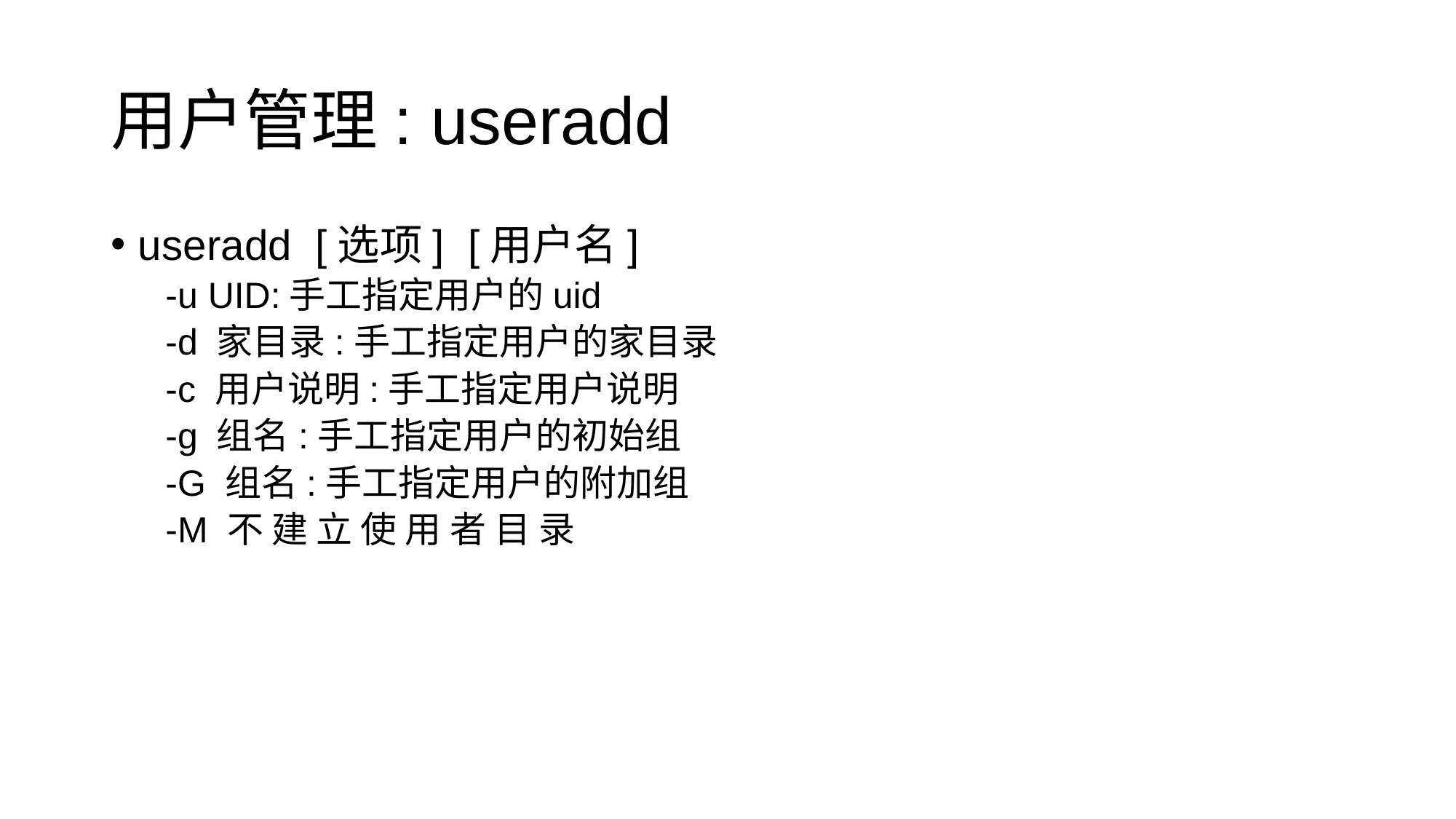

# 用户管理: useradd
useradd  [选项]  [用户名]
-u UID:手工指定用户的uid
-d 家目录:手工指定用户的家目录
-c 用户说明:手工指定用户说明
-g 组名:手工指定用户的初始组
-G 组名:手工指定用户的附加组
-M 不 建 立 使 用 者 目 录